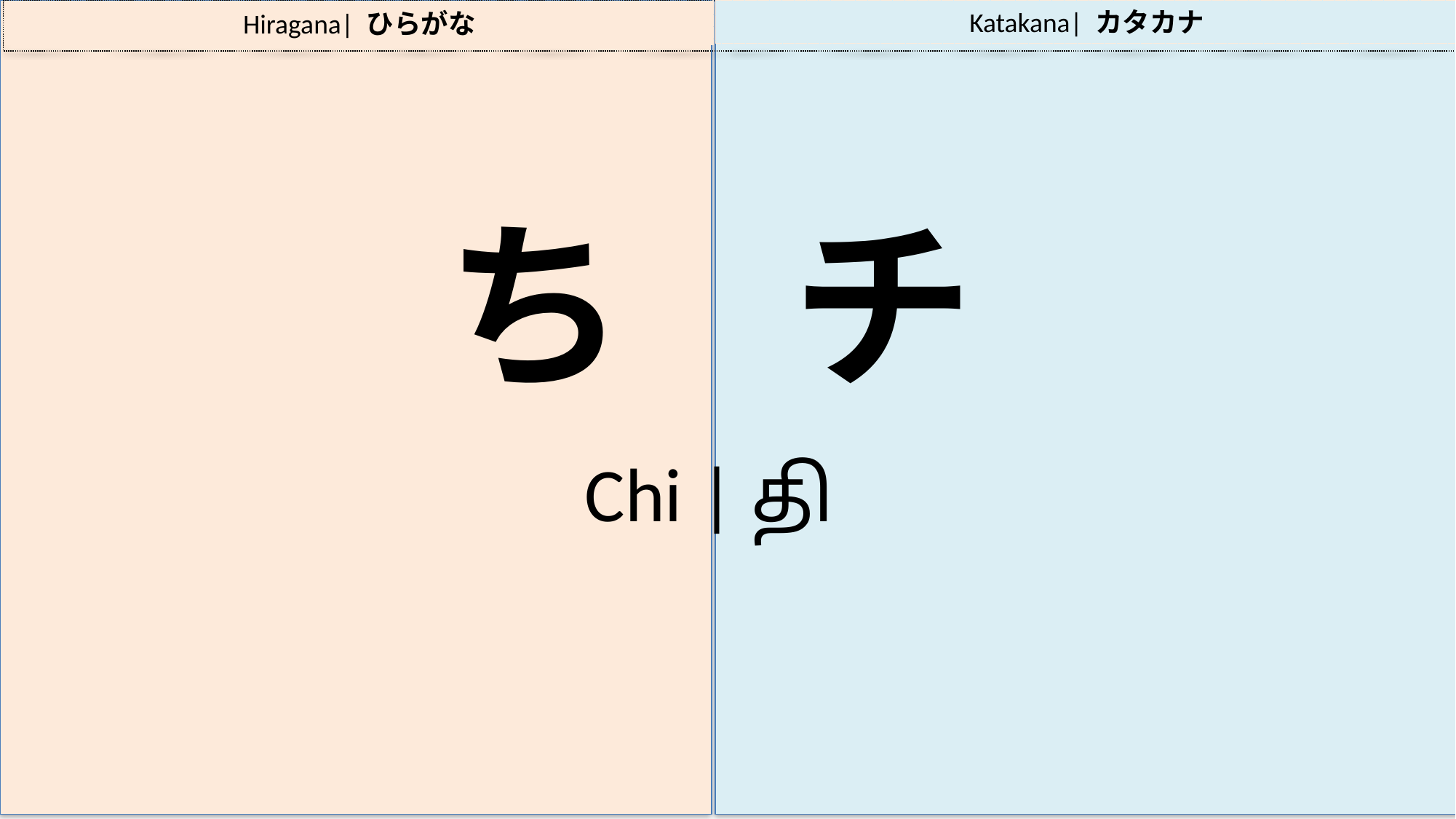

Katakana| カタカナ

Hiragana| ひらがな
ち    チ
Chi | தி